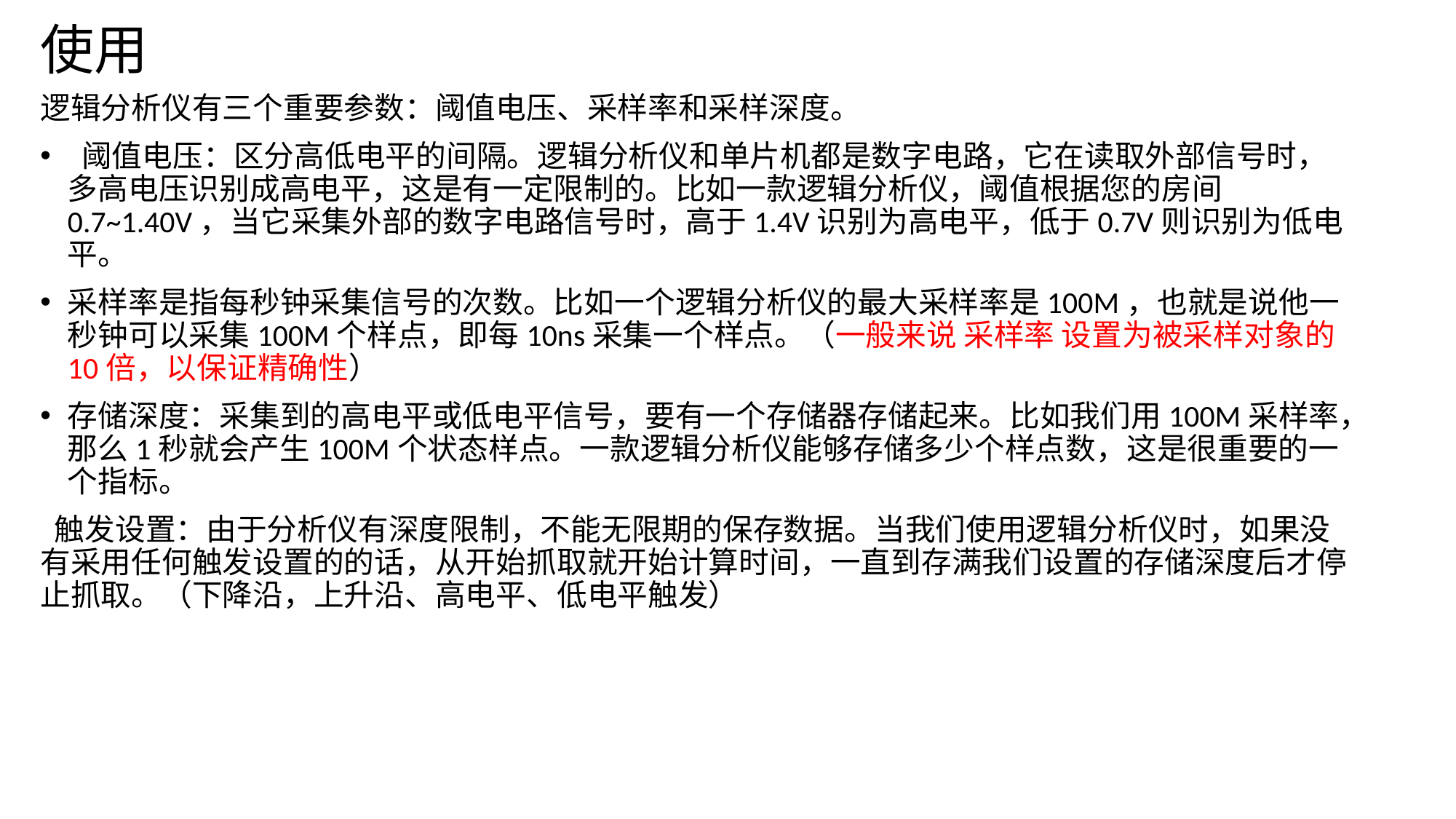

# 使用
逻辑分析仪有三个重要参数：阈值电压、采样率和采样深度。
 阈值电压：区分高低电平的间隔。逻辑分析仪和单片机都是数字电路，它在读取外部信号时，多高电压识别成高电平，这是有一定限制的。比如一款逻辑分析仪，阈值根据您的房间0.7~1.40V，当它采集外部的数字电路信号时，高于1.4V识别为高电平，低于0.7V则识别为低电平。
采样率是指每秒钟采集信号的次数。比如一个逻辑分析仪的最大采样率是100M，也就是说他一秒钟可以采集100M个样点，即每10ns采集一个样点。（一般来说 采样率 设置为被采样对象的10倍，以保证精确性）
存储深度：采集到的高电平或低电平信号，要有一个存储器存储起来。比如我们用100M采样率，那么1秒就会产生100M个状态样点。一款逻辑分析仪能够存储多少个样点数，这是很重要的一个指标。
 触发设置：由于分析仪有深度限制，不能无限期的保存数据。当我们使用逻辑分析仪时，如果没有采用任何触发设置的的话，从开始抓取就开始计算时间，一直到存满我们设置的存储深度后才停止抓取。（下降沿，上升沿、高电平、低电平触发）